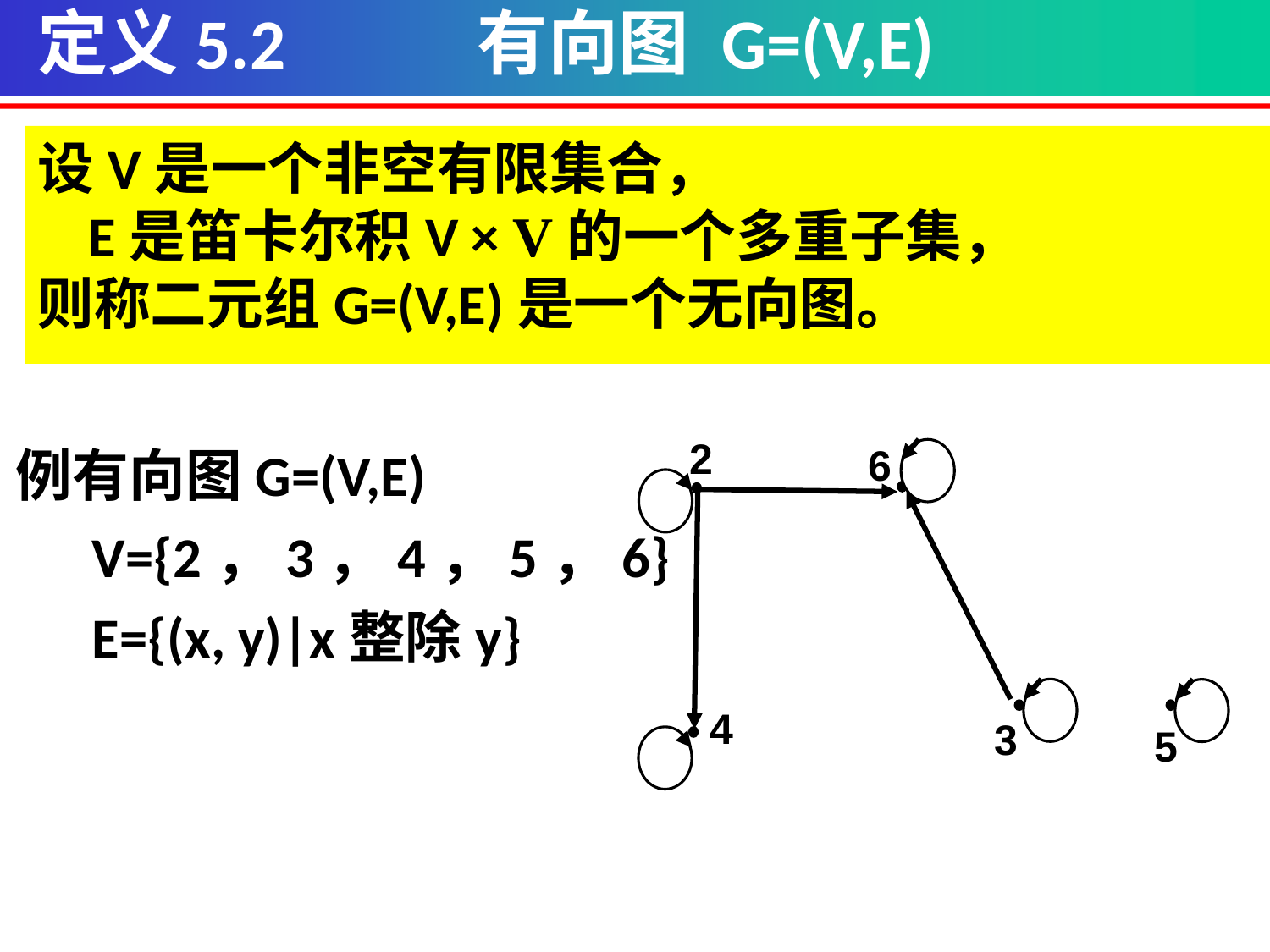

定义5.2           有向图 G=(V,E)
设V是一个非空有限集合，
    E是笛卡尔积V × V的一个多重子集，
则称二元组G=(V,E)是一个无向图。
例有向图G=(V,E)
      V={2，3，4，5，6}
      E={(x, y)|x整除y}
2
6

4

3
5